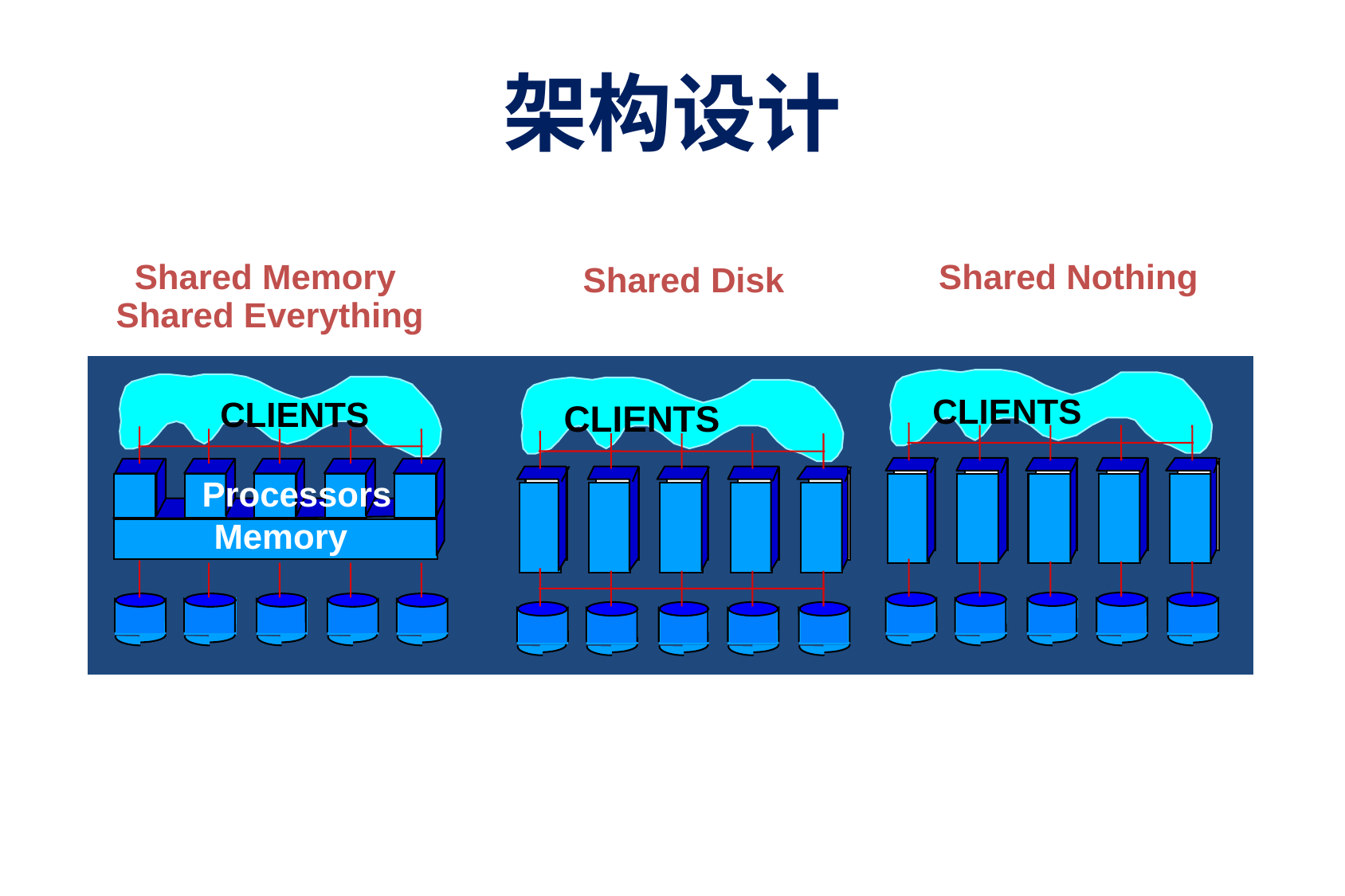

# 架构设计
Shared Memory
Shared Everything
Shared Nothing

Shared Disk

CLIENTS
CLIENTS
CLIENTS

Processors

Memory